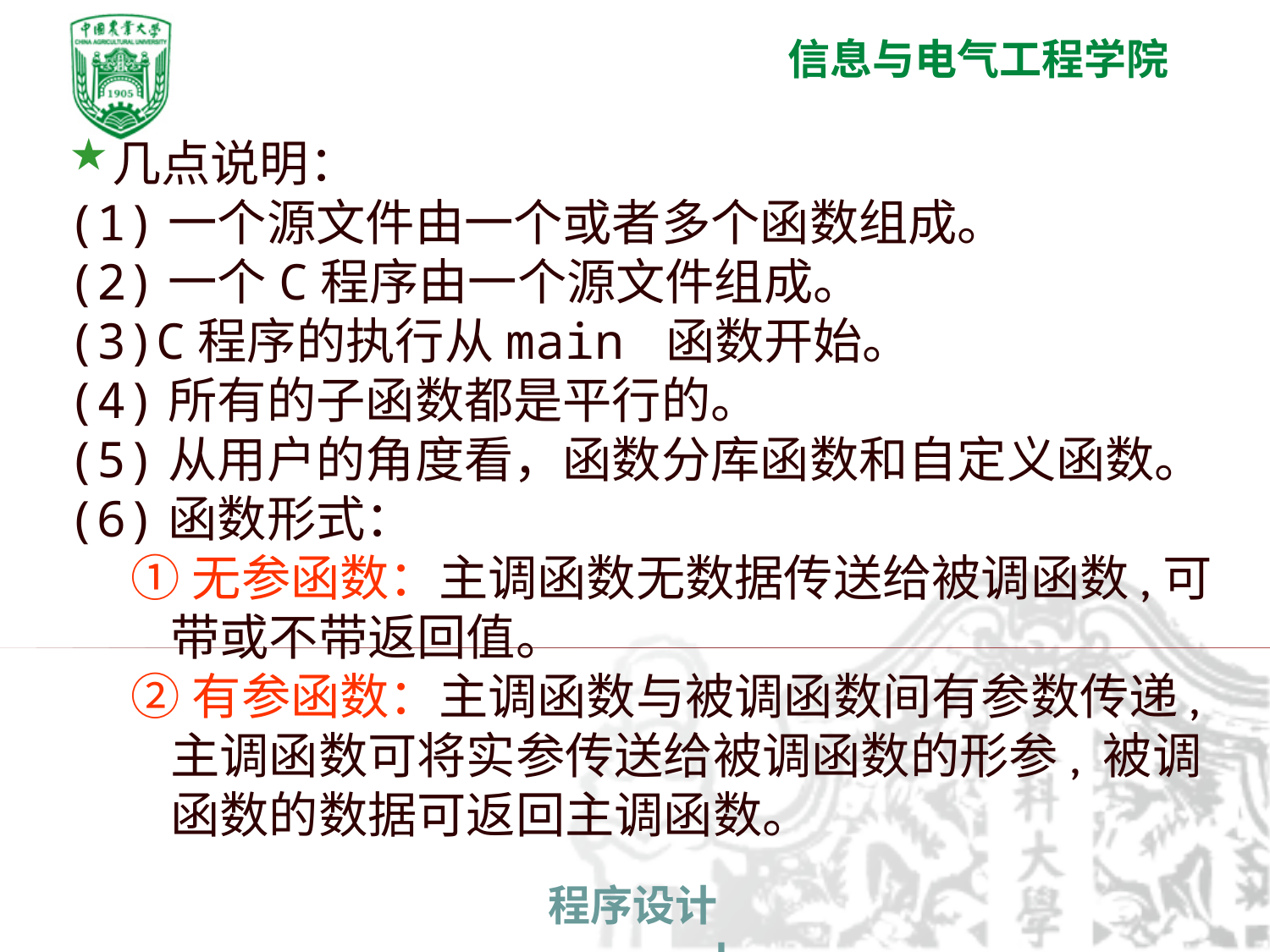

几点说明：
(1)一个源文件由一个或者多个函数组成。
(2)一个C程序由一个源文件组成。
(3)C程序的执行从main 函数开始。
(4)所有的子函数都是平行的。
(5)从用户的角度看，函数分库函数和自定义函数。
(6)函数形式：
①无参函数：主调函数无数据传送给被调函数,可带或不带返回值。
②有参函数：主调函数与被调函数间有参数传递,主调函数可将实参传送给被调函数的形参, 被调函数的数据可返回主调函数。